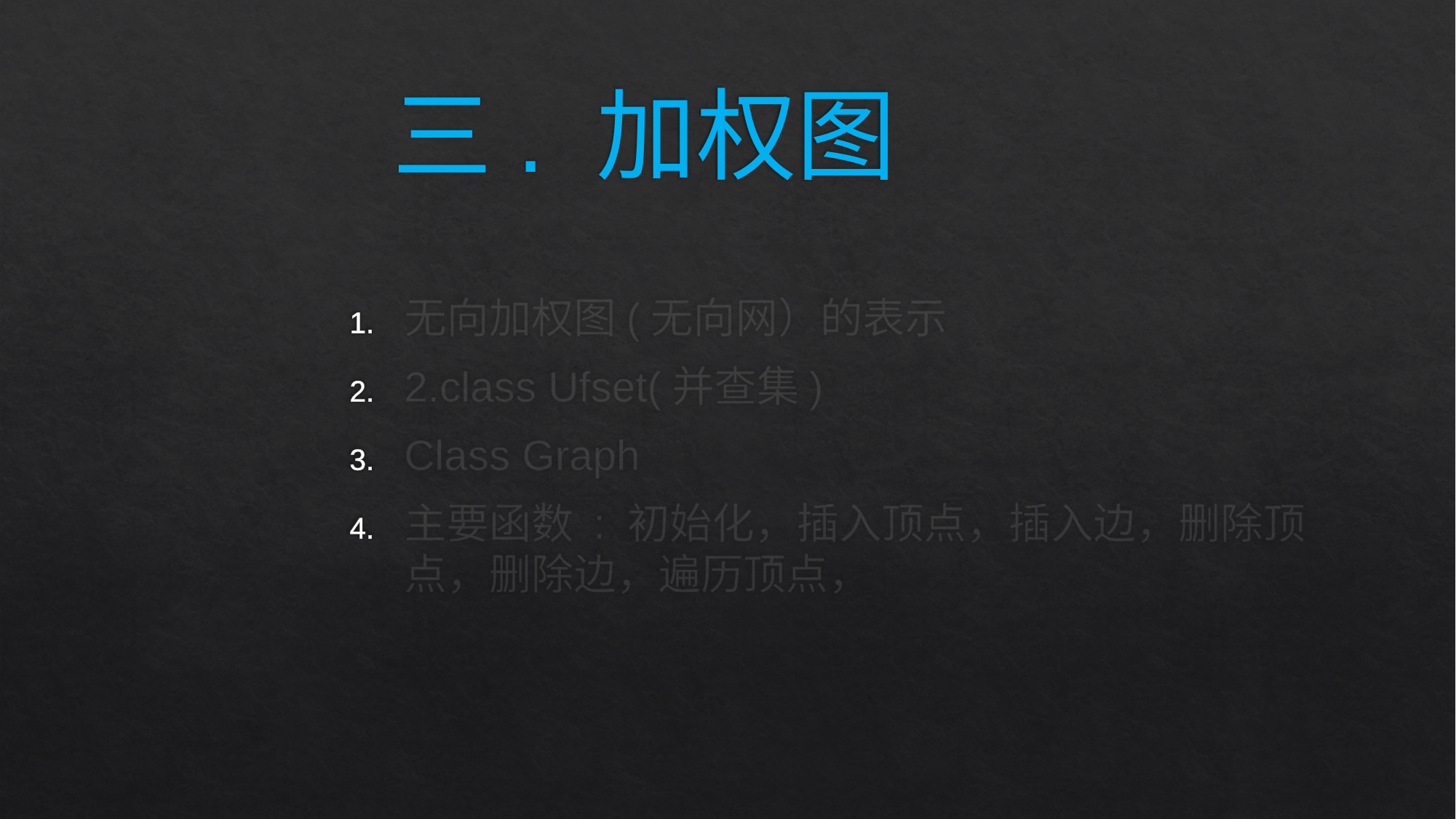

# 三. 加权图
无向加权图(无向网）的表示
2.class Ufset(并查集)
Class Graph
主要函数 : 初始化，插入顶点，插入边，删除顶点，删除边，遍历顶点，